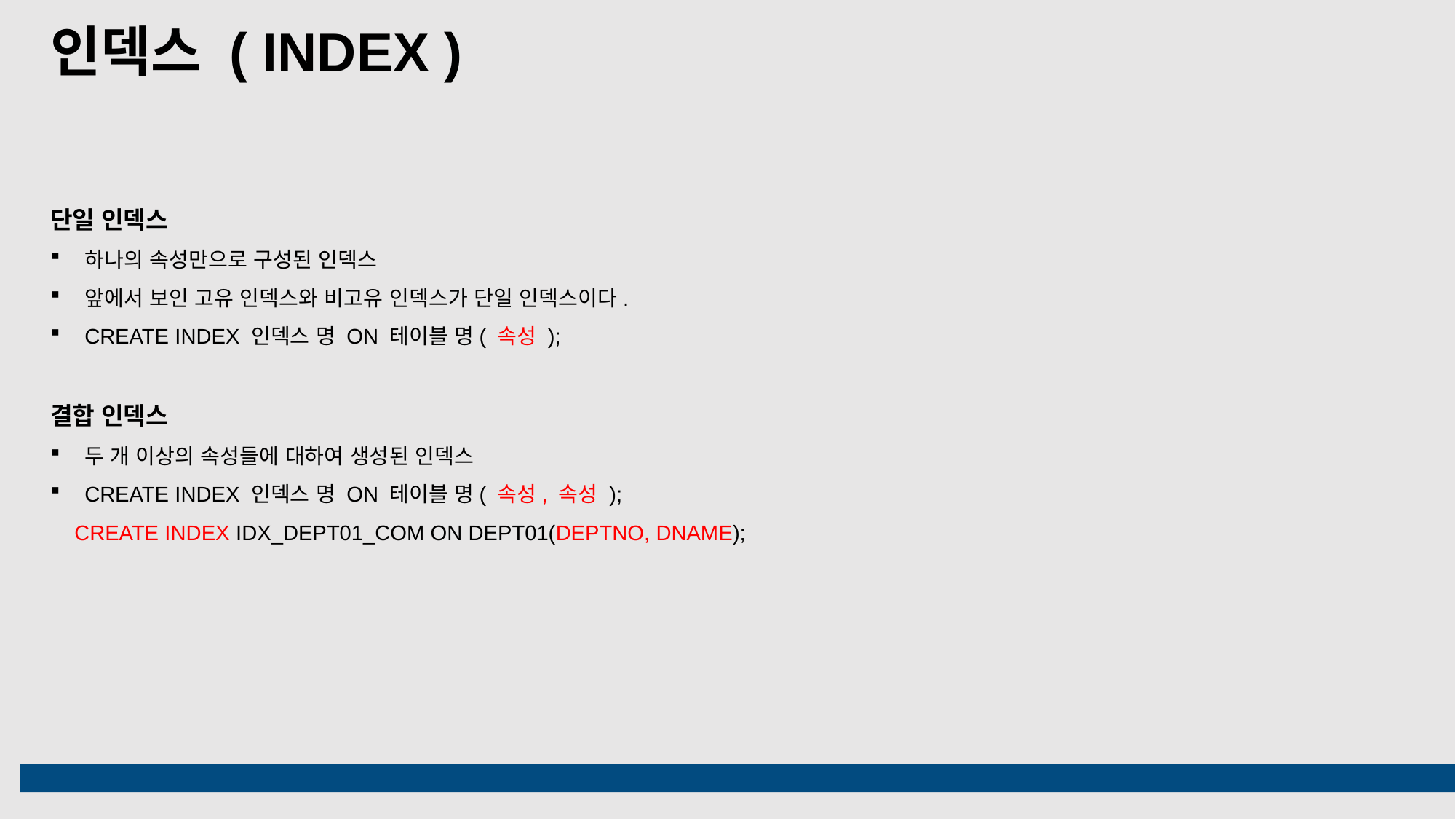

인덱스 ( INDEX )
단일 인덱스
하나의 속성만으로 구성된 인덱스
앞에서 보인 고유 인덱스와 비고유 인덱스가 단일 인덱스이다.
CREATE INDEX 인덱스 명 ON 테이블 명( 속성 );
결합 인덱스
두 개 이상의 속성들에 대하여 생성된 인덱스
CREATE INDEX 인덱스 명 ON 테이블 명( 속성, 속성 );
    CREATE INDEX IDX_DEPT01_COM ON DEPT01(DEPTNO, DNAME);